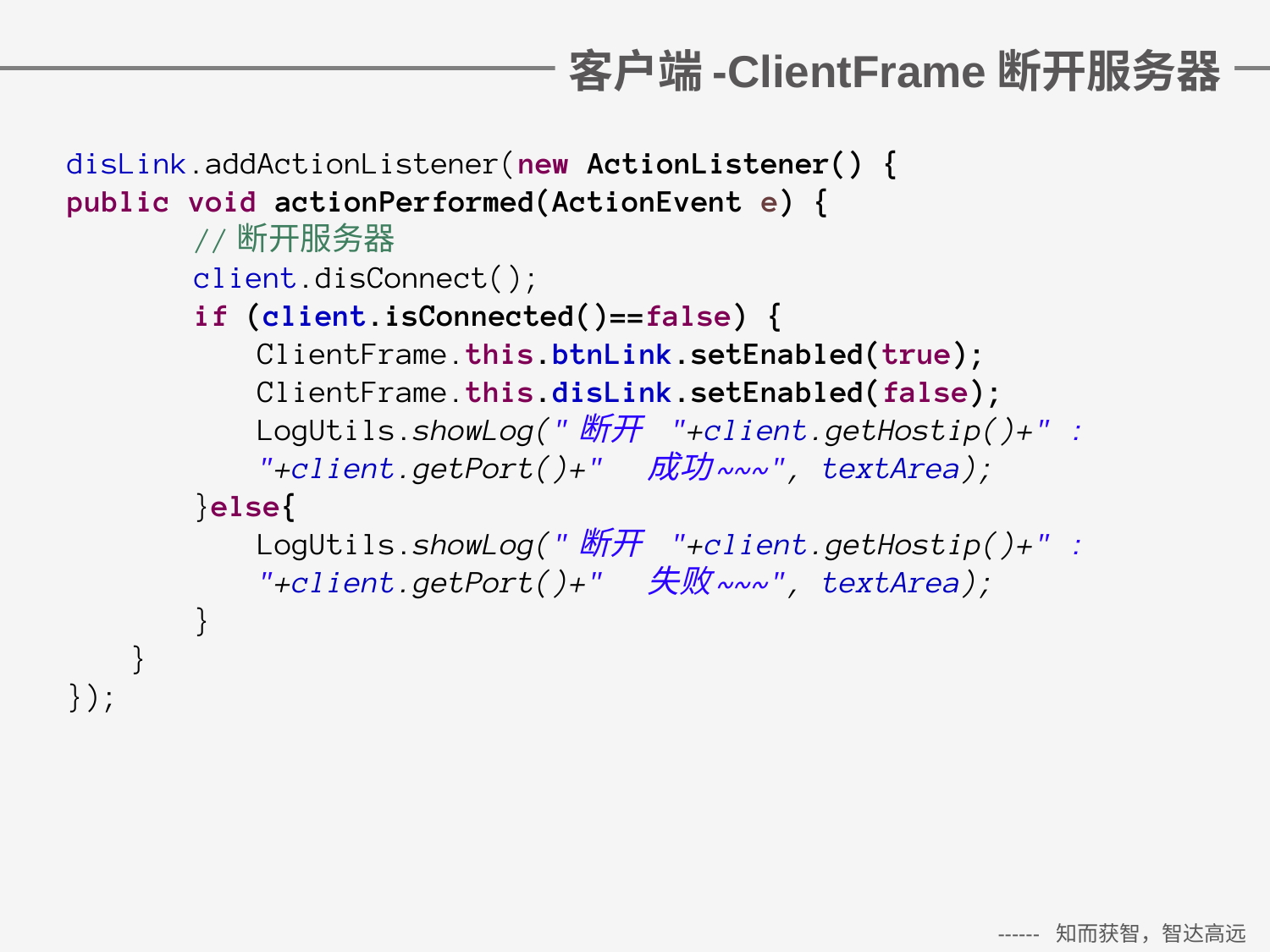

# 客户端-ClientFrame断开服务器
disLink.addActionListener(new ActionListener() {
public void actionPerformed(ActionEvent e) {
//断开服务器
client.disConnect();
if (client.isConnected()==false) {
ClientFrame.this.btnLink.setEnabled(true);
ClientFrame.this.disLink.setEnabled(false);
LogUtils.showLog("断开   "+client.getHostip()+" : "+client.getPort()+"  成功~~~", textArea);
}else{
LogUtils.showLog("断开   "+client.getHostip()+" : "+client.getPort()+"  失败~~~", textArea);
}
}
});